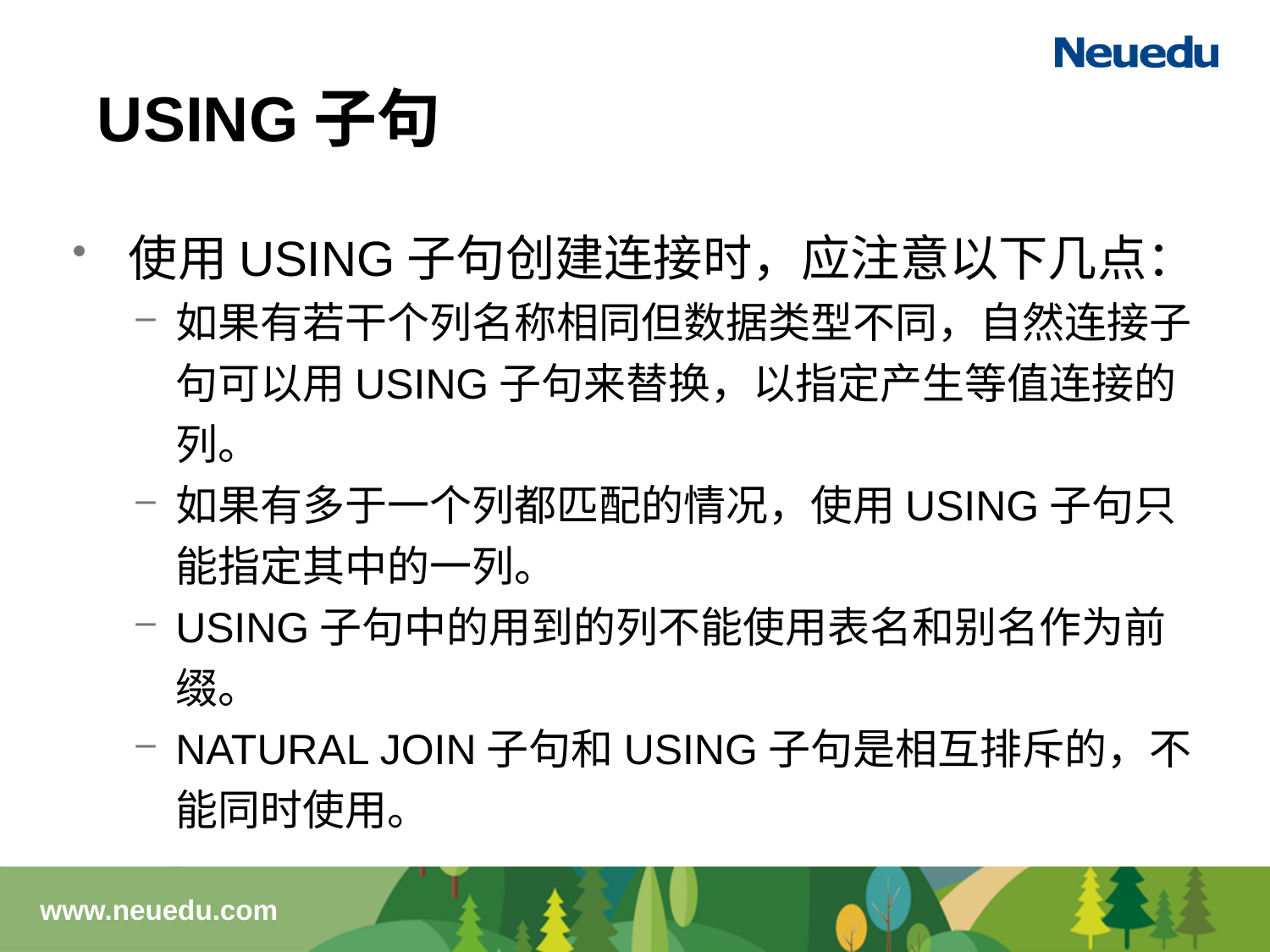

# USING子句
使用USING子句创建连接时，应注意以下几点：
如果有若干个列名称相同但数据类型不同，自然连接子句可以用USING子句来替换，以指定产生等值连接的列。
如果有多于一个列都匹配的情况，使用USING子句只能指定其中的一列。
USING子句中的用到的列不能使用表名和别名作为前缀。
NATURAL JOIN子句和USING子句是相互排斥的，不能同时使用。